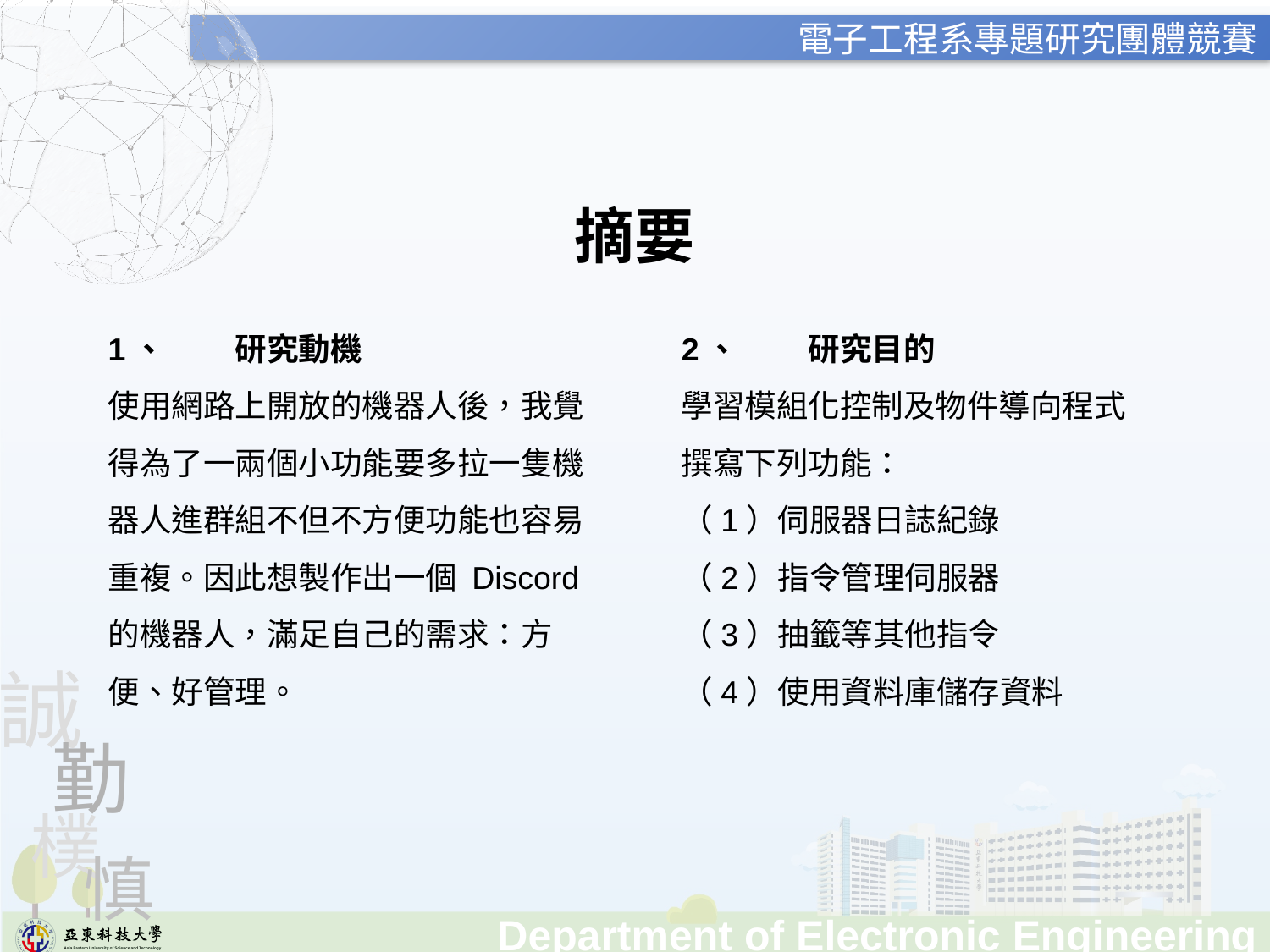

# 摘要
1、	研究動機
使用網路上開放的機器人後，我覺得為了一兩個小功能要多拉一隻機器人進群組不但不方便功能也容易重複。因此想製作出一個 Discord 的機器人，滿足自己的需求：方便、好管理。

2、	研究目的
學習模組化控制及物件導向程式
撰寫下列功能：
（1）伺服器日誌紀錄
（2）指令管理伺服器
（3）抽籤等其他指令
（4）使用資料庫儲存資料